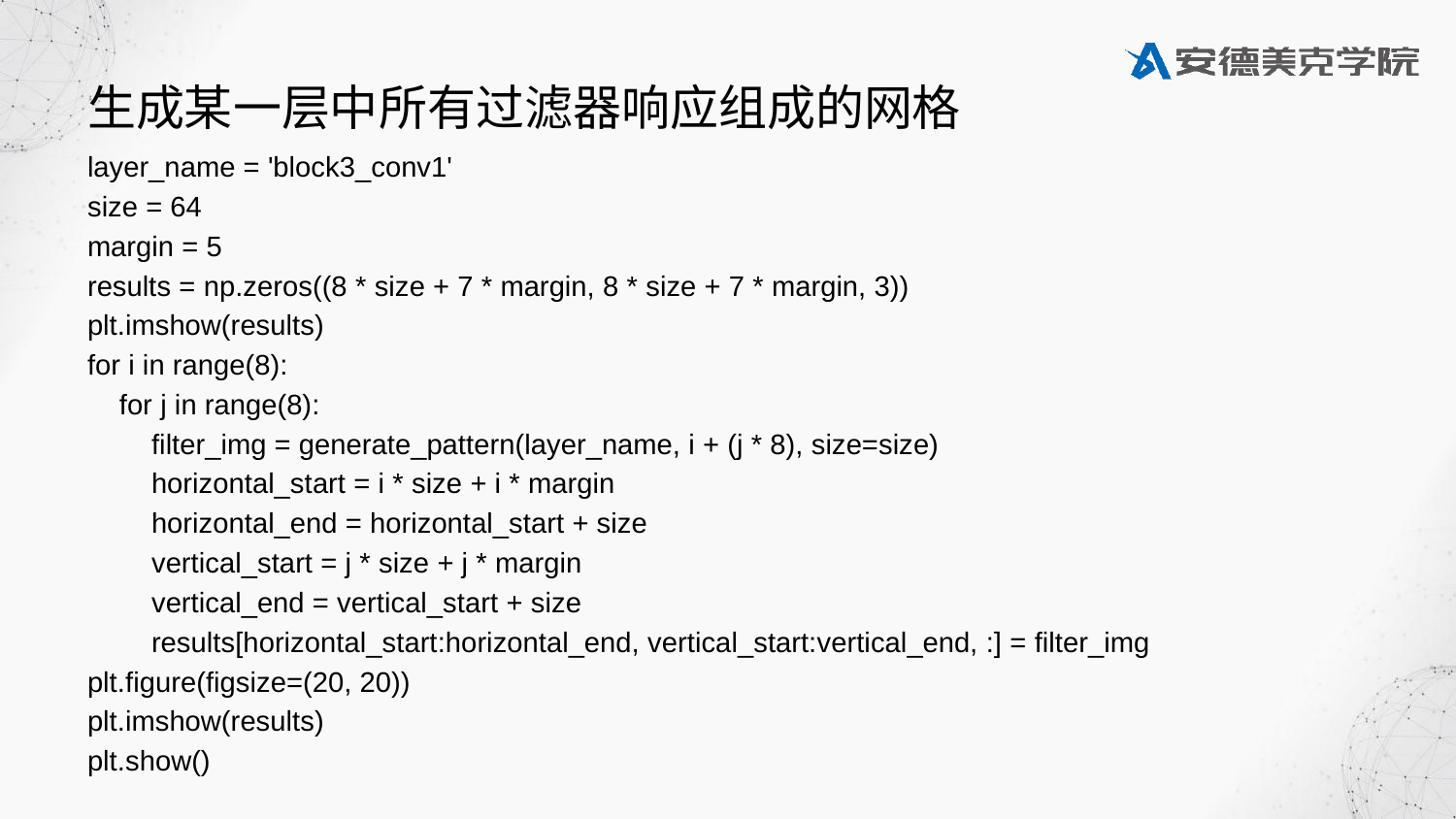

# 生成某一层中所有过滤器响应组成的网格
layer_name = 'block3_conv1'
size = 64
margin = 5
results = np.zeros((8 * size + 7 * margin, 8 * size + 7 * margin, 3))
plt.imshow(results)
for i in range(8):
    for j in range(8):
        filter_img = generate_pattern(layer_name, i + (j * 8), size=size)
        horizontal_start = i * size + i * margin
        horizontal_end = horizontal_start + size
        vertical_start = j * size + j * margin
        vertical_end = vertical_start + size
        results[horizontal_start:horizontal_end, vertical_start:vertical_end, :] = filter_img
plt.figure(figsize=(20, 20))
plt.imshow(results)
plt.show()